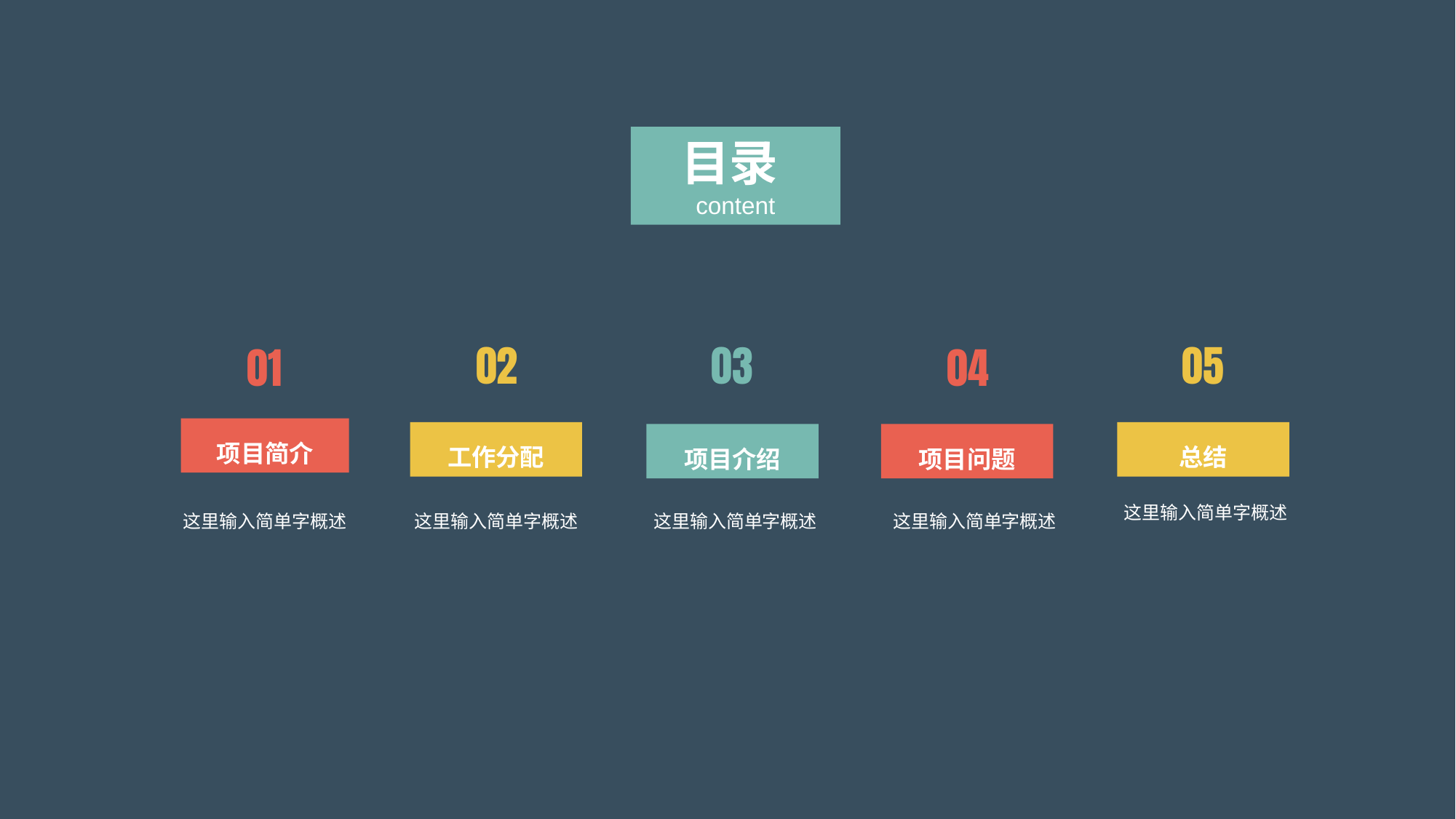

目录content
03
05
02
01
04
项目简介
工作分配
总结
项目问题
项目介绍
这里输入简单字概述
这里输入简单字概述
这里输入简单字概述
这里输入简单字概述
这里输入简单字概述